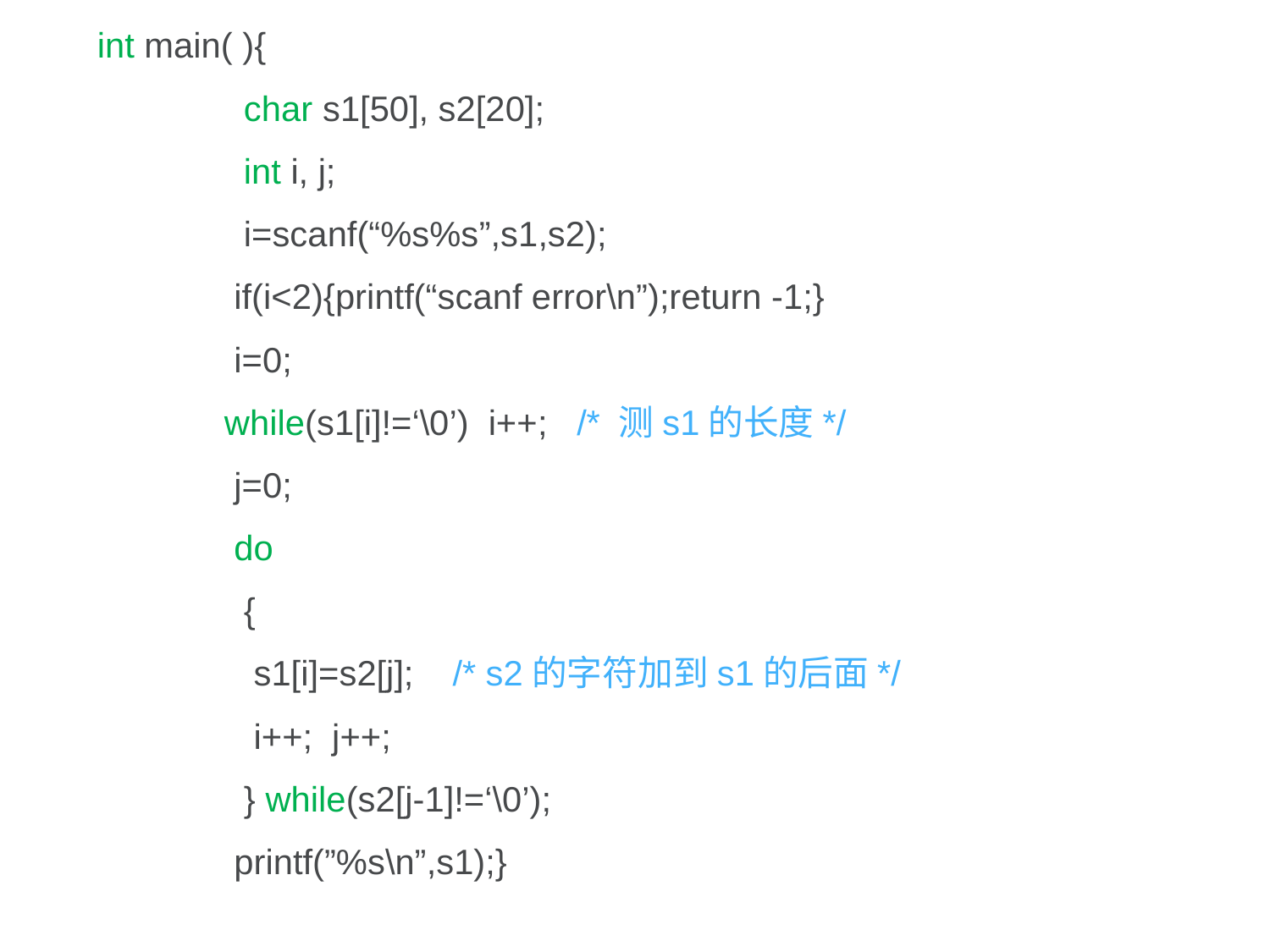

int main( ){
  char s1[50], s2[20];
  int i, j;
  i=scanf(“%s%s”,s1,s2);
 if(i<2){printf(“scanf error\n”);return -1;}
 i=0;
while(s1[i]!=‘\0’)  i++;   /* 测s1的长度*/
 j=0;
 do
  {
   s1[i]=s2[j];    /* s2的字符加到s1的后面*/
   i++;  j++;
  } while(s2[j-1]!=‘\0’);
 printf(”%s\n”,s1);}